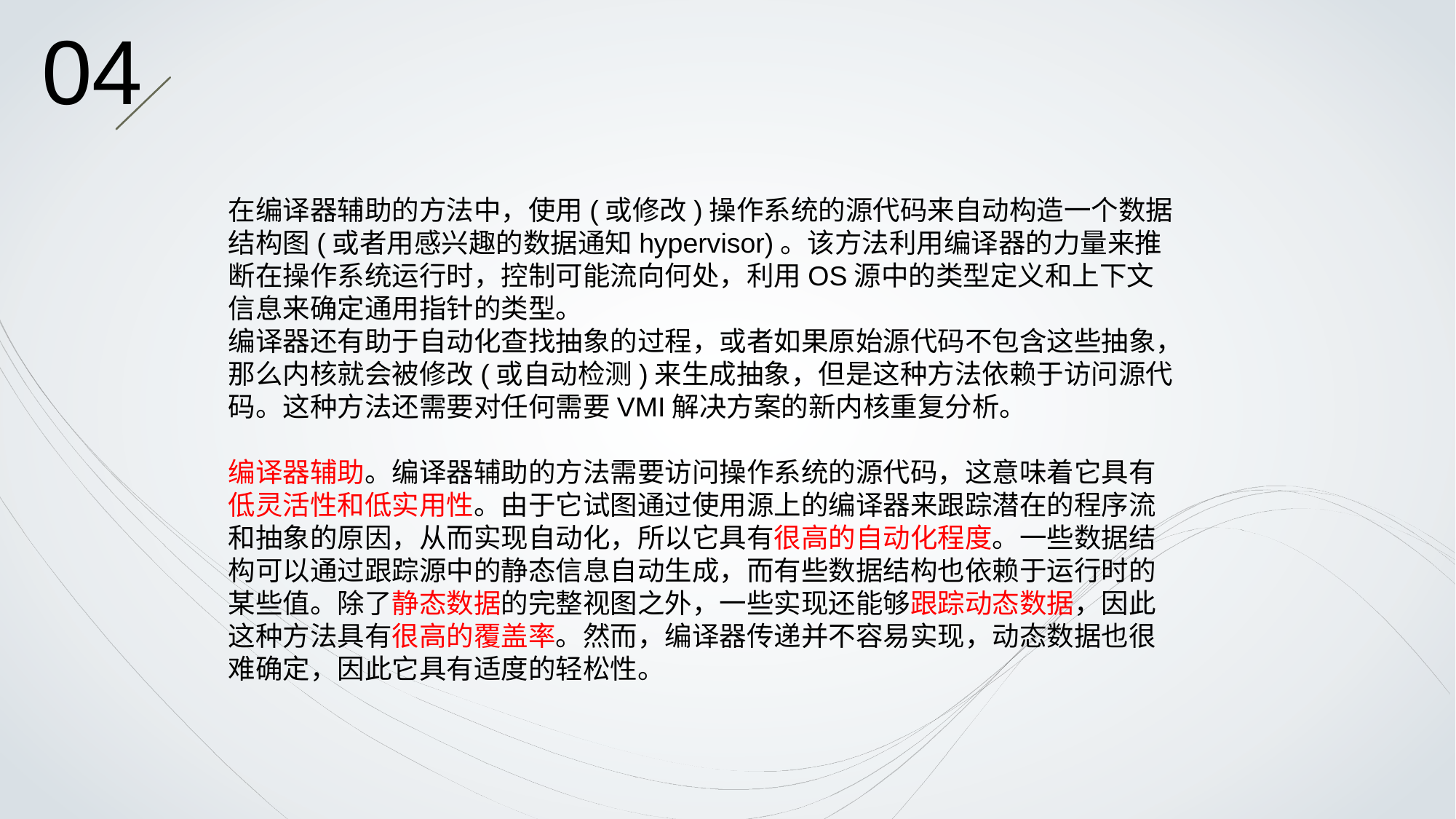

04
在编译器辅助的方法中，使用(或修改)操作系统的源代码来自动构造一个数据结构图(或者用感兴趣的数据通知hypervisor)。该方法利用编译器的力量来推断在操作系统运行时，控制可能流向何处，利用OS源中的类型定义和上下文信息来确定通用指针的类型。
编译器还有助于自动化查找抽象的过程，或者如果原始源代码不包含这些抽象，那么内核就会被修改(或自动检测)来生成抽象，但是这种方法依赖于访问源代码。这种方法还需要对任何需要VMI解决方案的新内核重复分析。

编译器辅助。编译器辅助的方法需要访问操作系统的源代码，这意味着它具有低灵活性和低实用性。由于它试图通过使用源上的编译器来跟踪潜在的程序流和抽象的原因，从而实现自动化，所以它具有很高的自动化程度。一些数据结构可以通过跟踪源中的静态信息自动生成，而有些数据结构也依赖于运行时的某些值。除了静态数据的完整视图之外，一些实现还能够跟踪动态数据，因此这种方法具有很高的覆盖率。然而，编译器传递并不容易实现，动态数据也很难确定，因此它具有适度的轻松性。